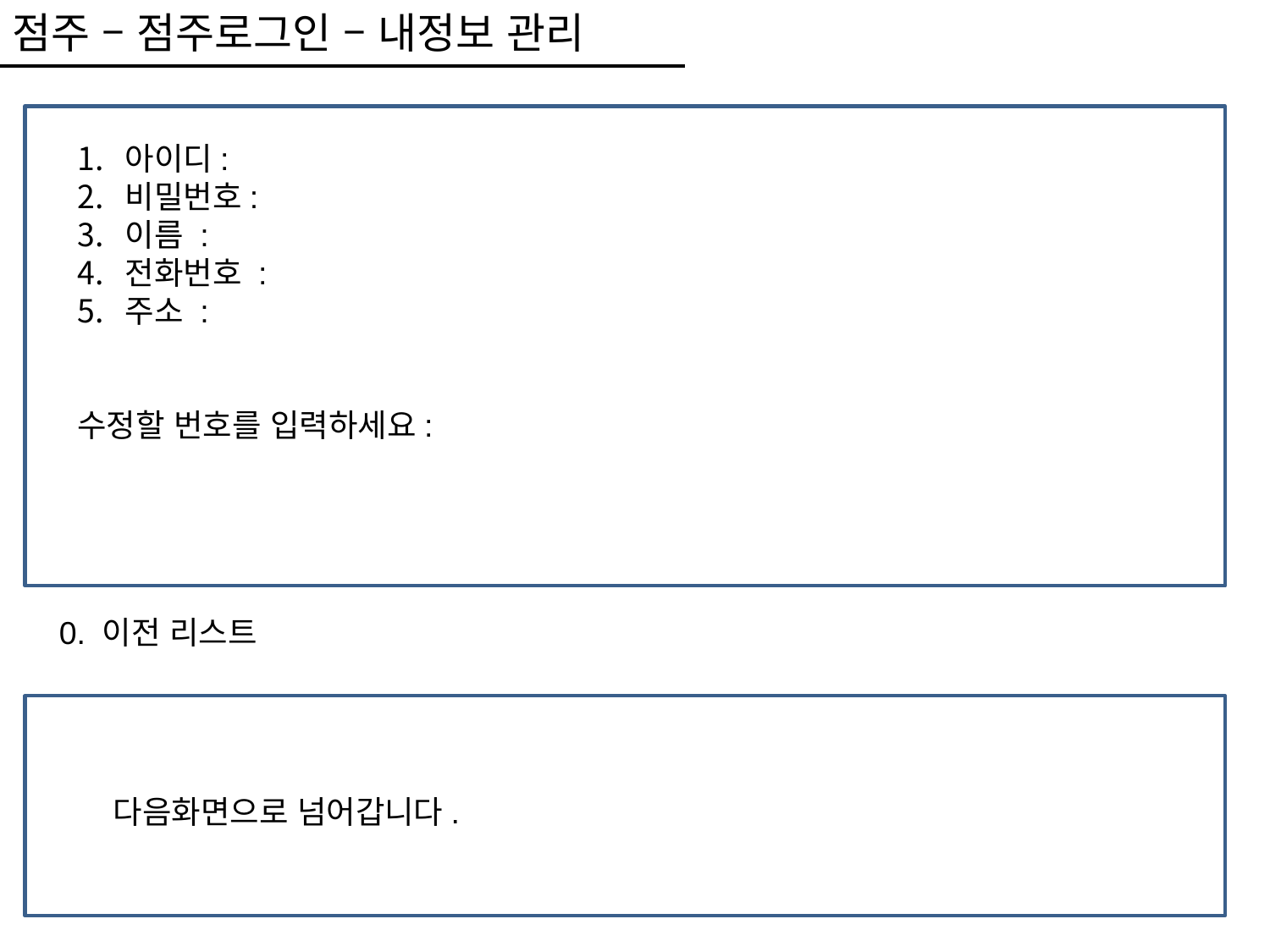

점주 – 점주로그인 – 내정보 관리

아이디:
비밀번호:
이름 :
전화번호 :
주소 :

수정할 번호를 입력하세요:

0. 이전 리스트

다음화면으로 넘어갑니다.